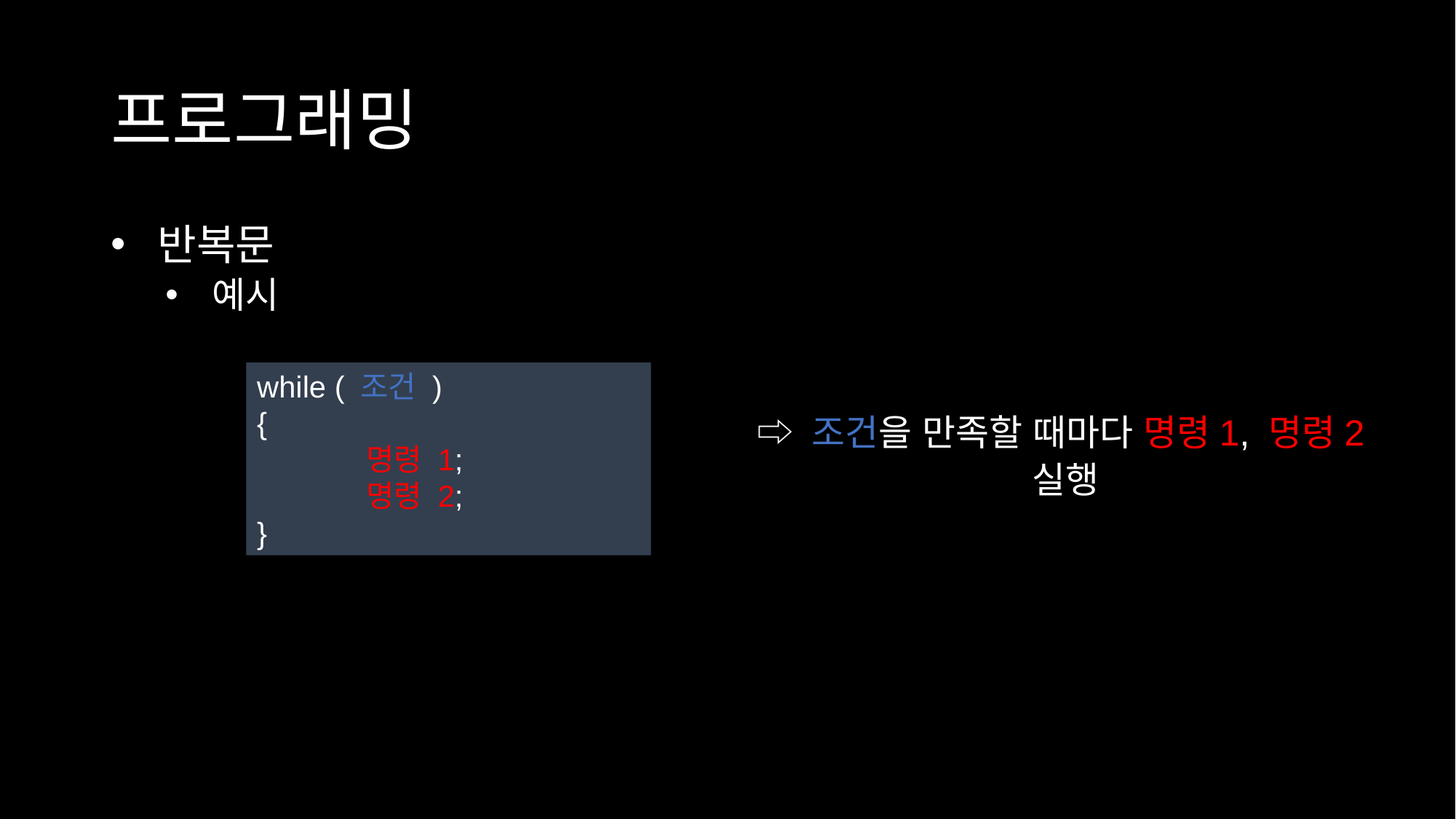

# 프로그래밍
 반복문
 예시
while ( 조건 )
{
	명령 1;
	명령 2;
}
⇨ 조건을 만족할 때마다 명령1, 명령2
실행